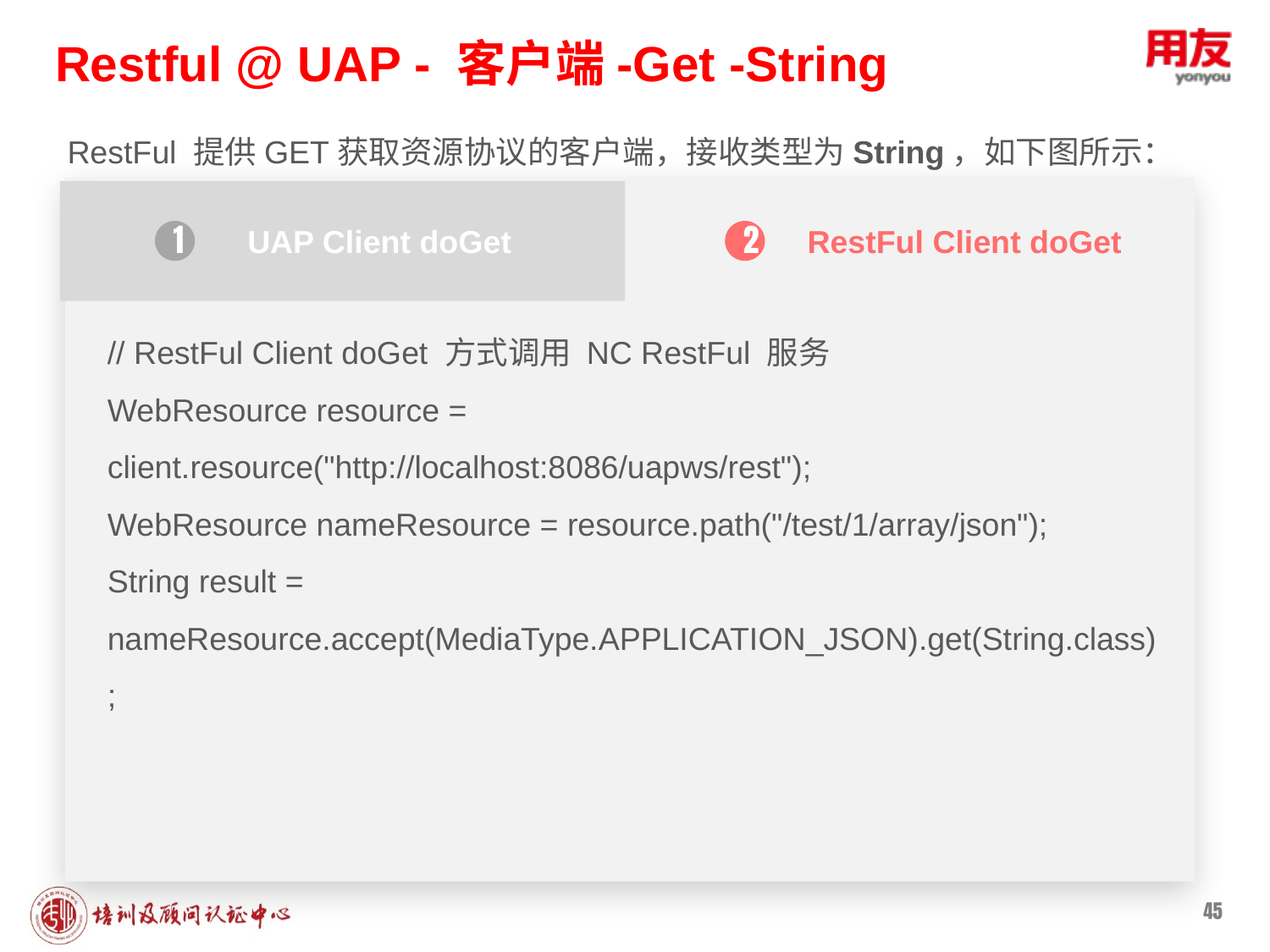

Restful @ UAP - 客户端-Get -String
RestFul 提供GET获取资源协议的客户端，接收类型为String，如下图所示：

UAP Client doGet
1

RestFul Client doGet
2
// RestFul Client doGet 方式调用 NC RestFul 服务
WebResource resource = client.resource("http://localhost:8086/uapws/rest");
WebResource nameResource = resource.path("/test/1/array/json");
String result = nameResource.accept(MediaType.APPLICATION_JSON).get(String.class);